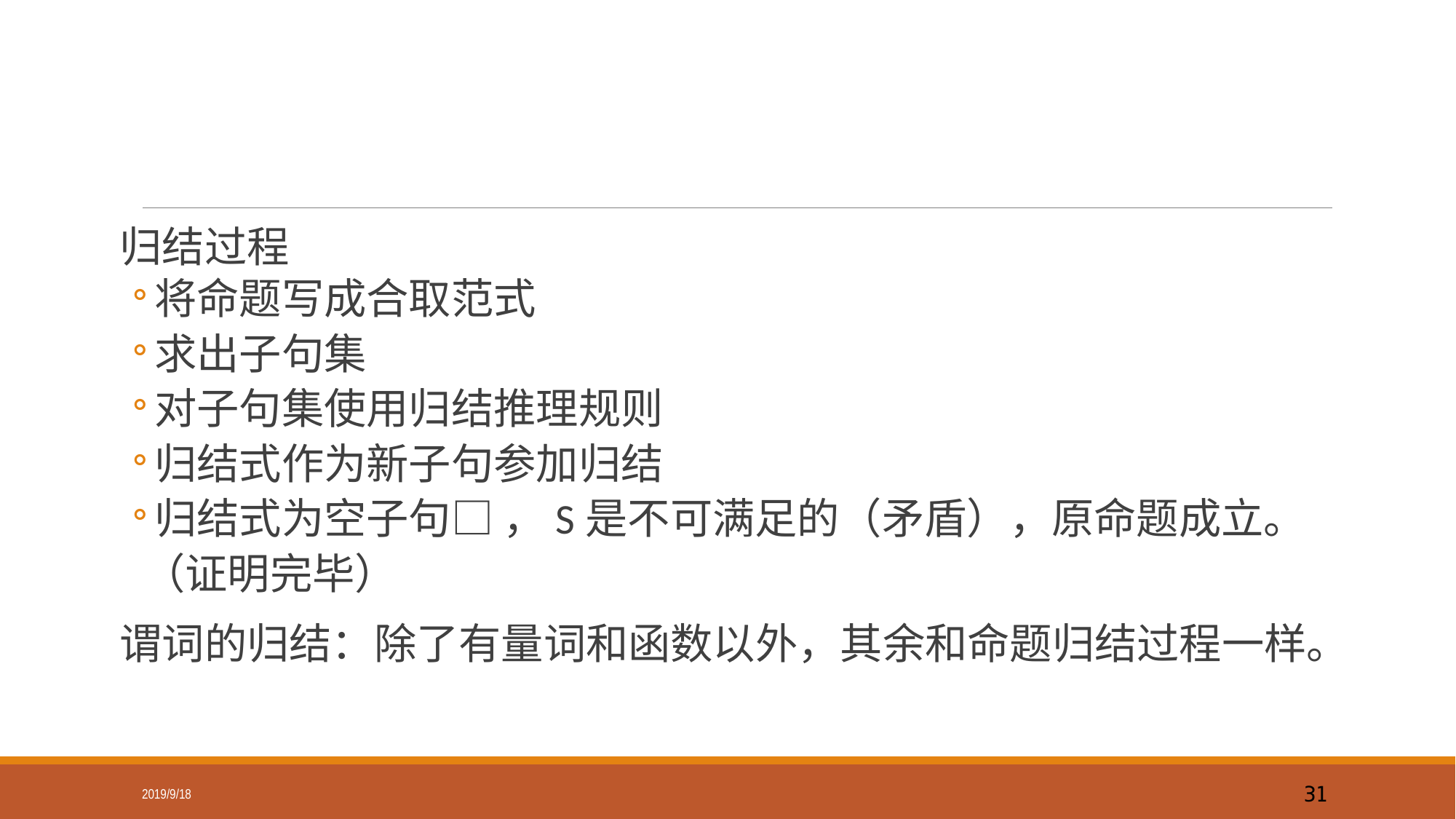

归结过程
将命题写成合取范式
求出子句集
对子句集使用归结推理规则
归结式作为新子句参加归结
归结式为空子句□ ，S是不可满足的（矛盾），原命题成立。
（证明完毕）
谓词的归结：除了有量词和函数以外，其余和命题归结过程一样。
2019/9/18
31